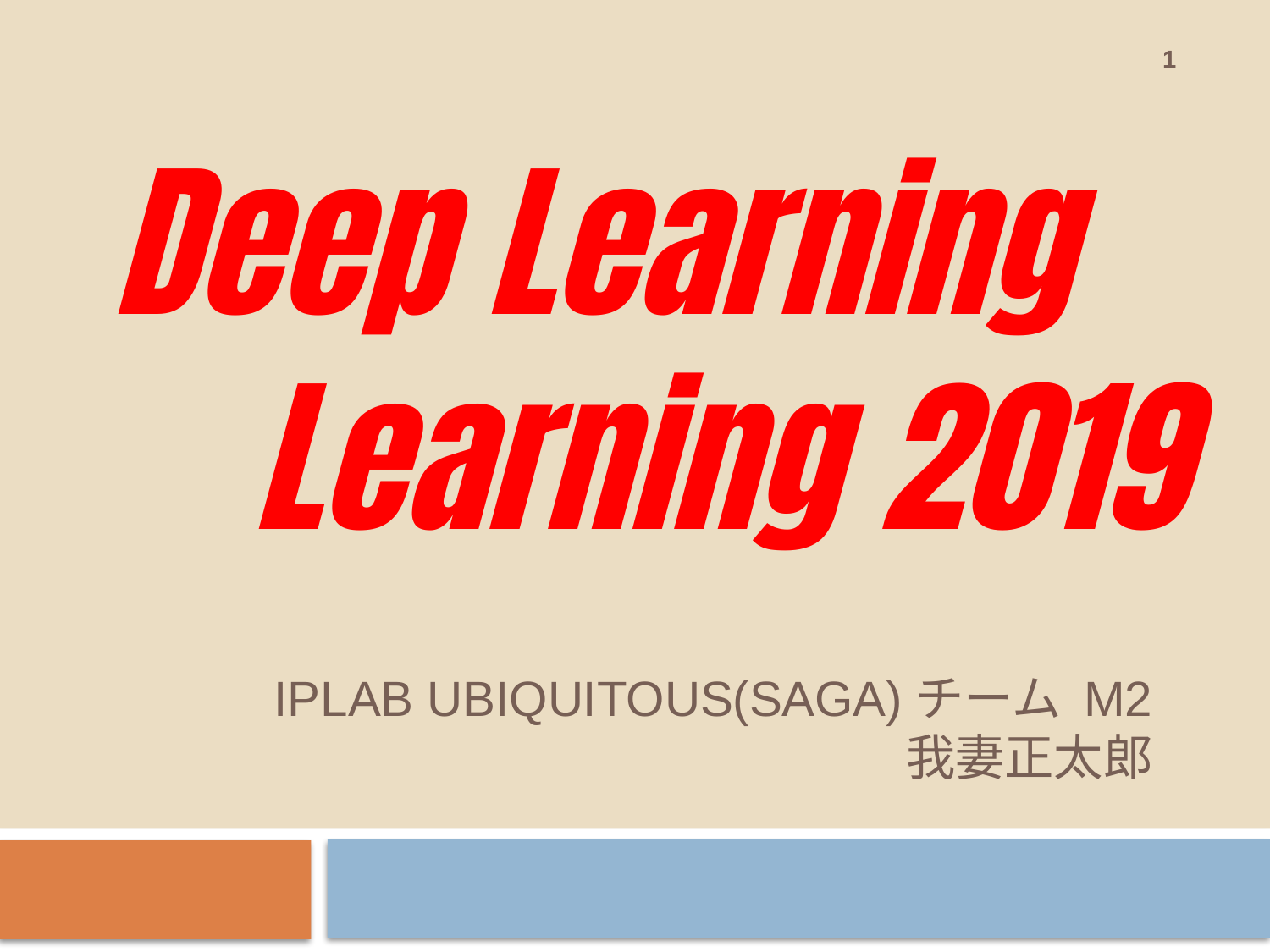

1
Deep Learning
Learning 2019
IPLAB UBIQUITOUS(SAGA)チーム M2
我妻正太郎